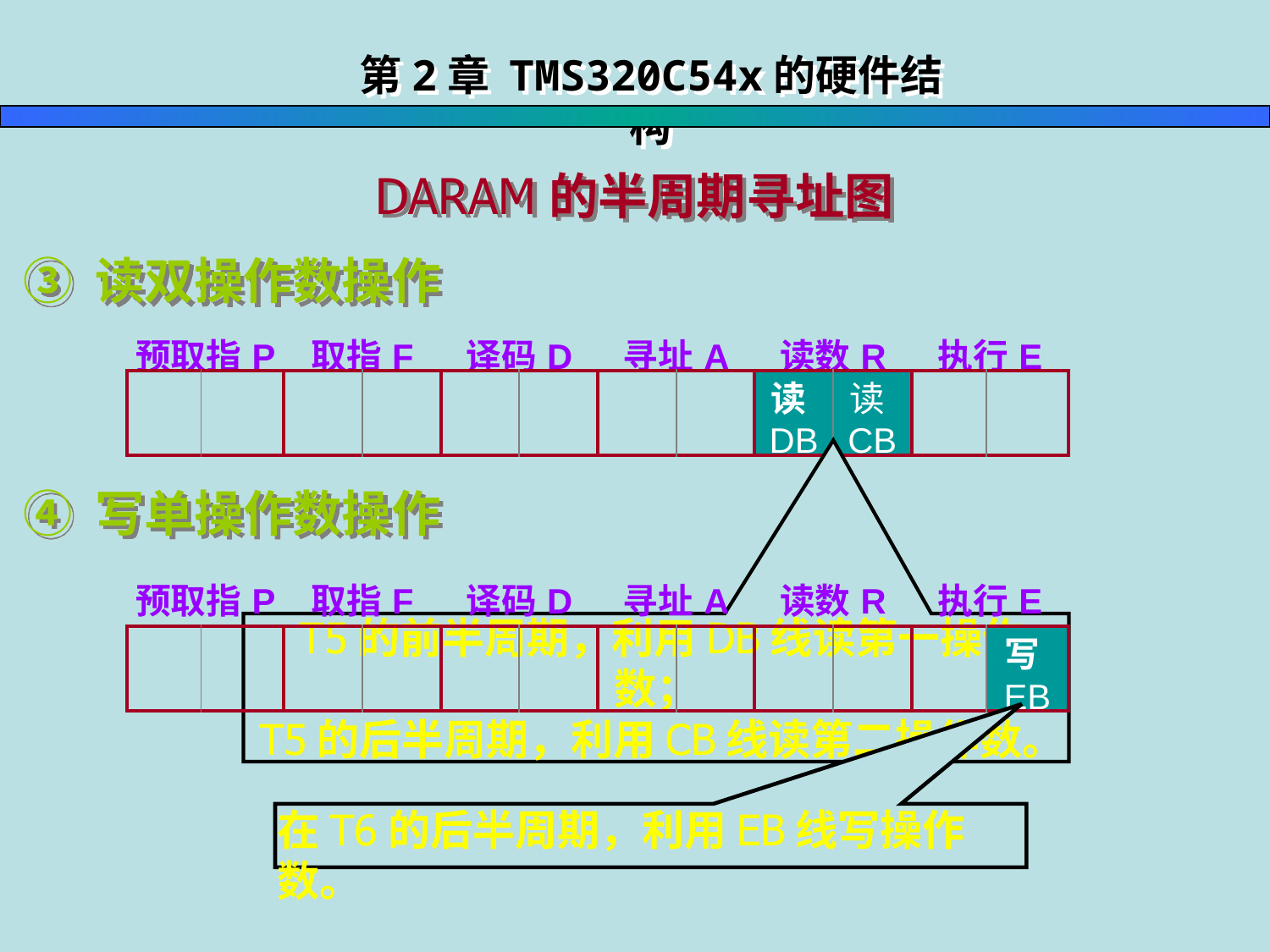

第2章 TMS320C54x的硬件结构

DARAM的半周期寻址图
③ 读双操作数操作
| 预取指P |  | 取指F |  | 译码D |  | 寻址A |  | 读数R |  | 执行E |  |
| --- | --- | --- | --- | --- | --- | --- | --- | --- | --- | --- | --- |
|  |  |  |  |  |  |  |  | 读DB | 读CB |  |  |
④ 写单操作数操作
| 预取指P |  | 取指F |  | 译码D |  | 寻址A |  | 读数R |  | 执行E |  |
| --- | --- | --- | --- | --- | --- | --- | --- | --- | --- | --- | --- |
|  |  |  |  |  |  |  |  |  |  |  | 写EB |
 T5的前半周期，利用DB线读第一操作数；
 T5的后半周期，利用CB线读第二操作数。
在T6的后半周期，利用EB线写操作数。
152